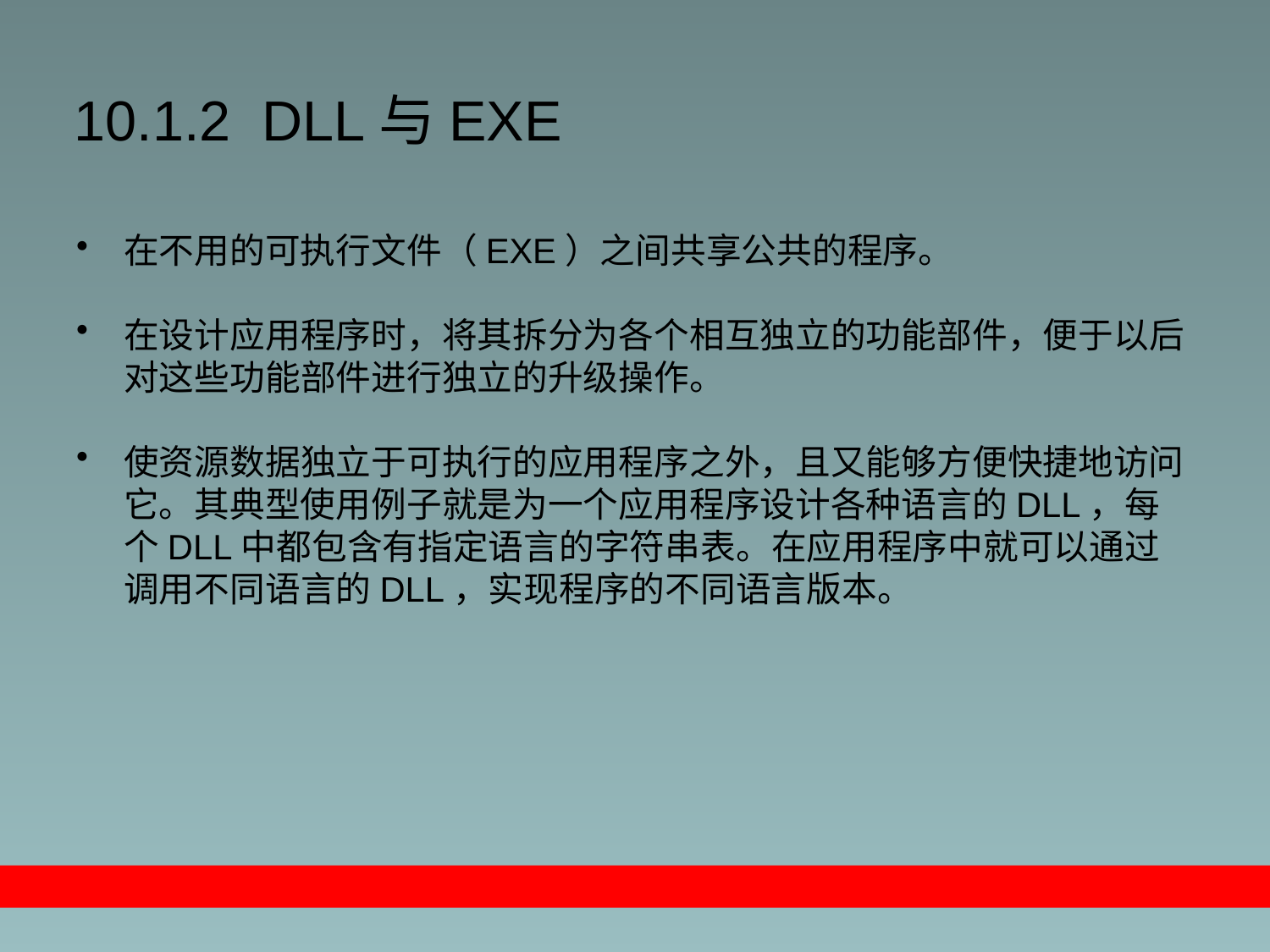

# 10.1.2  DLL与EXE
在不用的可执行文件（EXE）之间共享公共的程序。
在设计应用程序时，将其拆分为各个相互独立的功能部件，便于以后对这些功能部件进行独立的升级操作。
使资源数据独立于可执行的应用程序之外，且又能够方便快捷地访问它。其典型使用例子就是为一个应用程序设计各种语言的DLL，每个DLL中都包含有指定语言的字符串表。在应用程序中就可以通过调用不同语言的DLL，实现程序的不同语言版本。